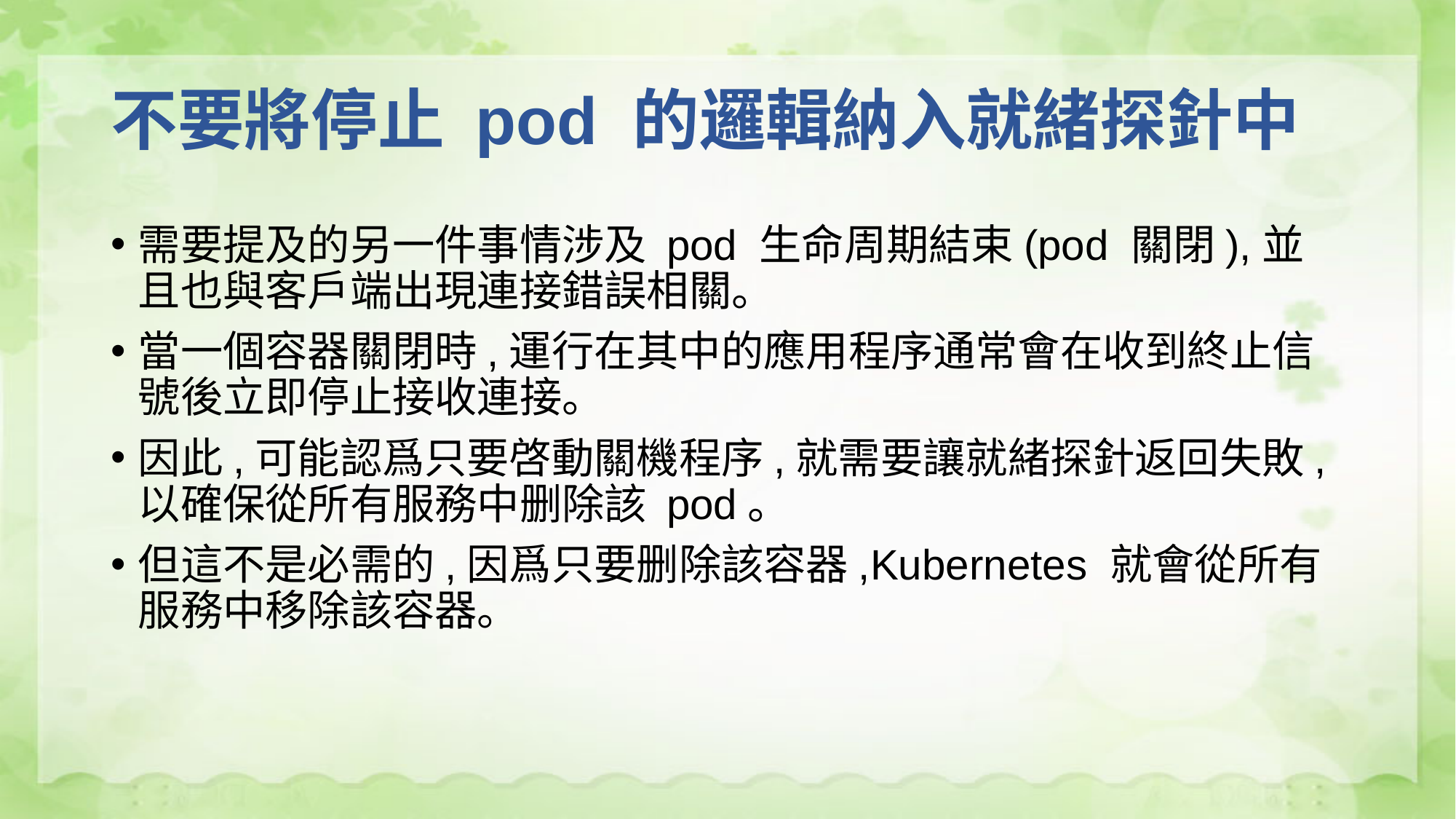

# 不要將停止 pod 的邏輯納入就緒探針中
需要提及的另一件事情涉及 pod 生命周期結束(pod 關閉),並且也與客戶端出現連接錯誤相關。
當一個容器關閉時,運行在其中的應用程序通常會在收到終止信號後立即停止接收連接。
因此,可能認爲只要啓動關機程序,就需要讓就緒探針返回失敗,以確保從所有服務中删除該 pod。
但這不是必需的,因爲只要删除該容器,Kubernetes 就會從所有服務中移除該容器。